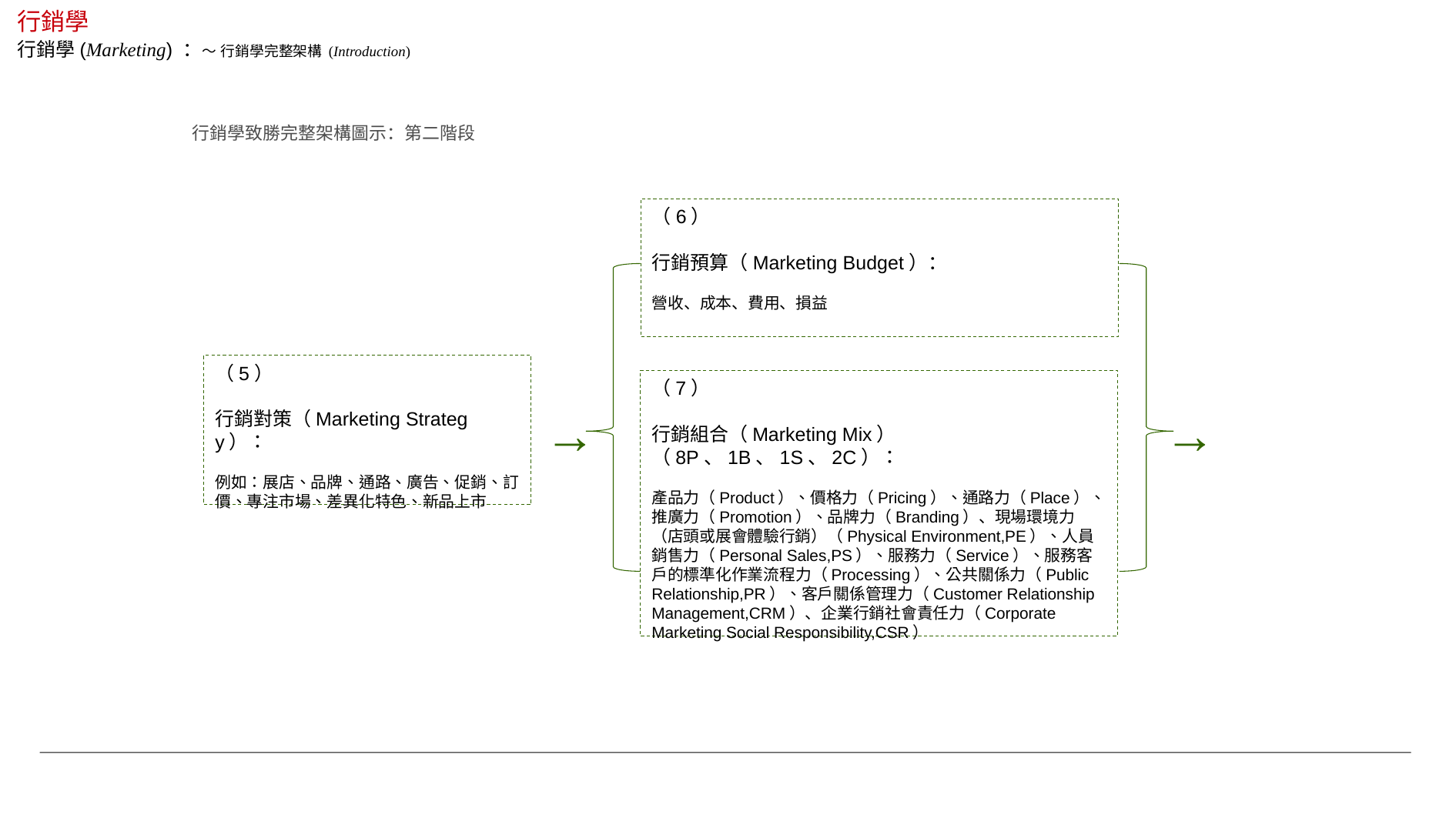

行銷學
行銷學(Marketing) ：～ 行銷學完整架構 (Introduction)
行銷學致勝完整架構圖示：第二階段
（6）

行銷預算（Marketing Budget）：

營收、成本、費用、損益

（5）

行銷對策（Marketing Strategy）：

例如：展店、品牌、通路、廣告、促銷、訂價、專注市場、差異化特色、新品上市
→
（7）

行銷組合（Marketing Mix）（8P、1B、1S、2C）：

產品力（Product）、價格力（Pricing）、通路力（Place）、推廣力（Promotion）、品牌力（Branding）、現場環境力（店頭或展會體驗行銷）（Physical Environment,PE）、人員銷售力（Personal Sales,PS）、服務力（Service）、服務客戶的標準化作業流程力（Processing）、公共關係力（Public Relationship,PR）、客戶關係管理力（Customer Relationship Management,CRM）、企業行銷社會責任力（Corporate Marketing Social Responsibility,CSR）
→